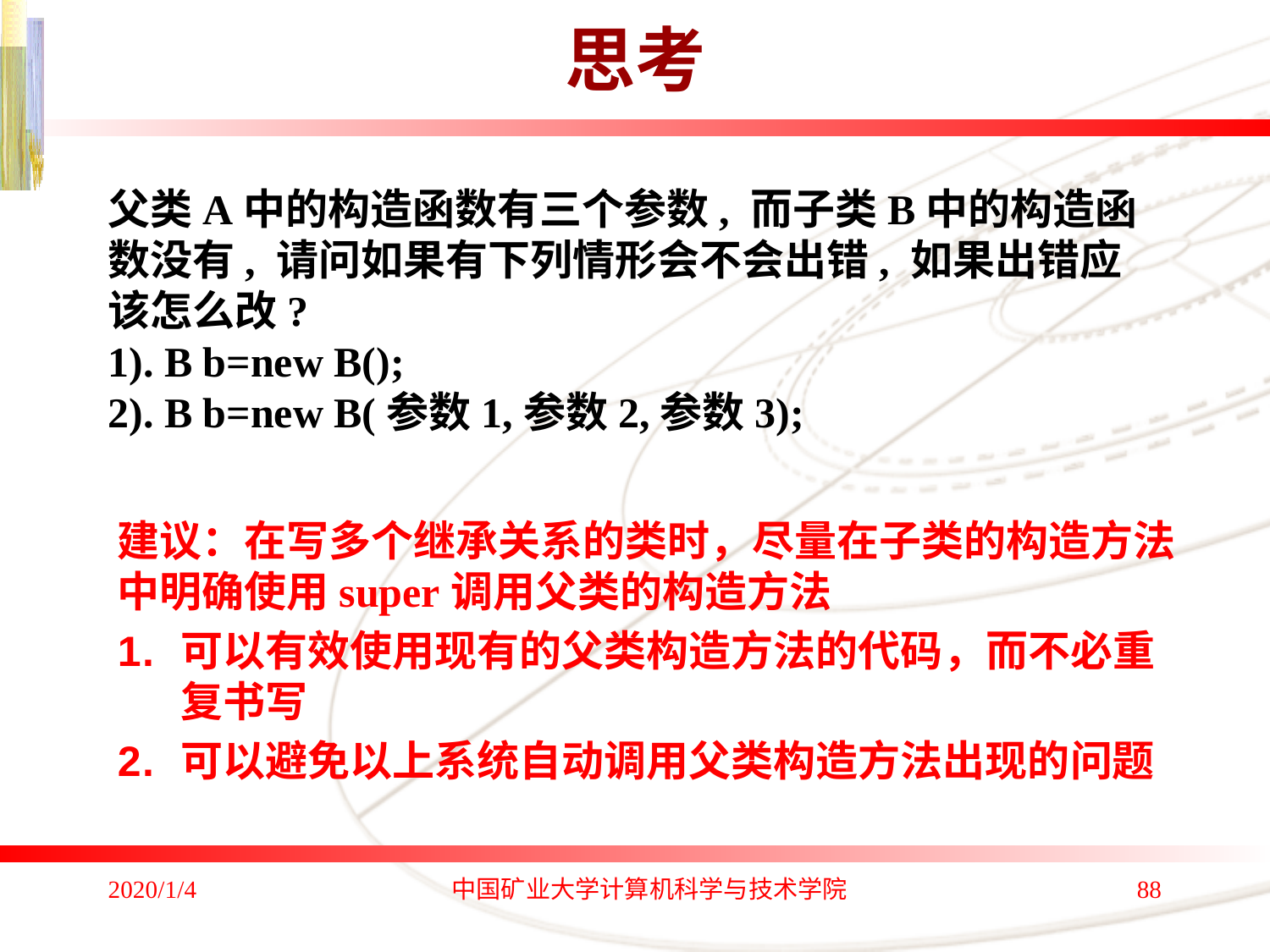

# 思考
父类A中的构造函数有三个参数, 而子类B中的构造函数没有, 请问如果有下列情形会不会出错, 如果出错应该怎么改?
1). B b=new B();
2). B b=new B(参数1,参数2,参数3);
建议：在写多个继承关系的类时，尽量在子类的构造方法中明确使用super调用父类的构造方法
可以有效使用现有的父类构造方法的代码，而不必重复书写
可以避免以上系统自动调用父类构造方法出现的问题
2020/1/4
中国矿业大学计算机科学与技术学院
88